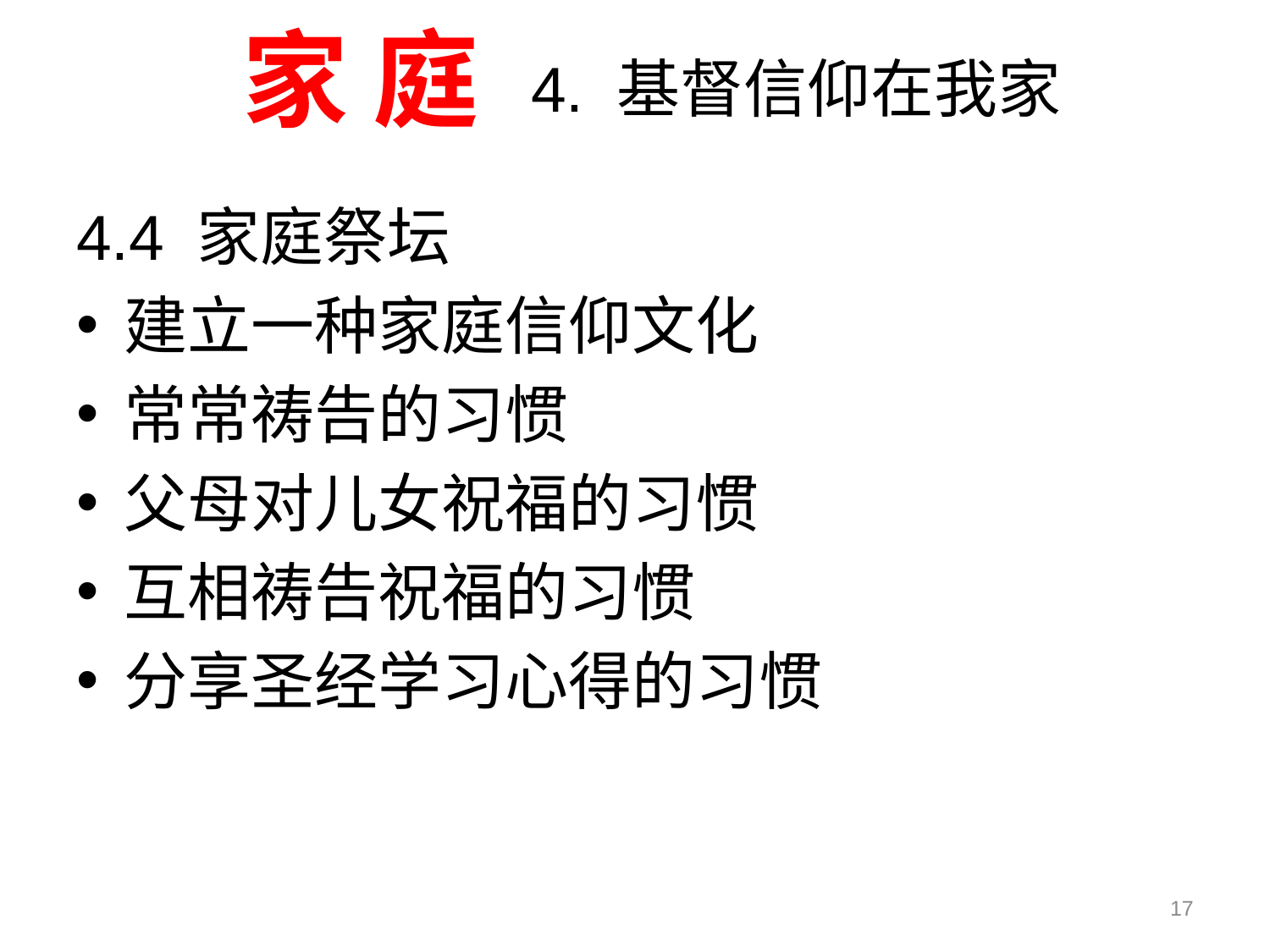

家 庭
4. 基督信仰在我家
4.4 家庭祭坛
建立一种家庭信仰文化
常常祷告的习惯
父母对儿女祝福的习惯
互相祷告祝福的习惯
分享圣经学习心得的习惯
17